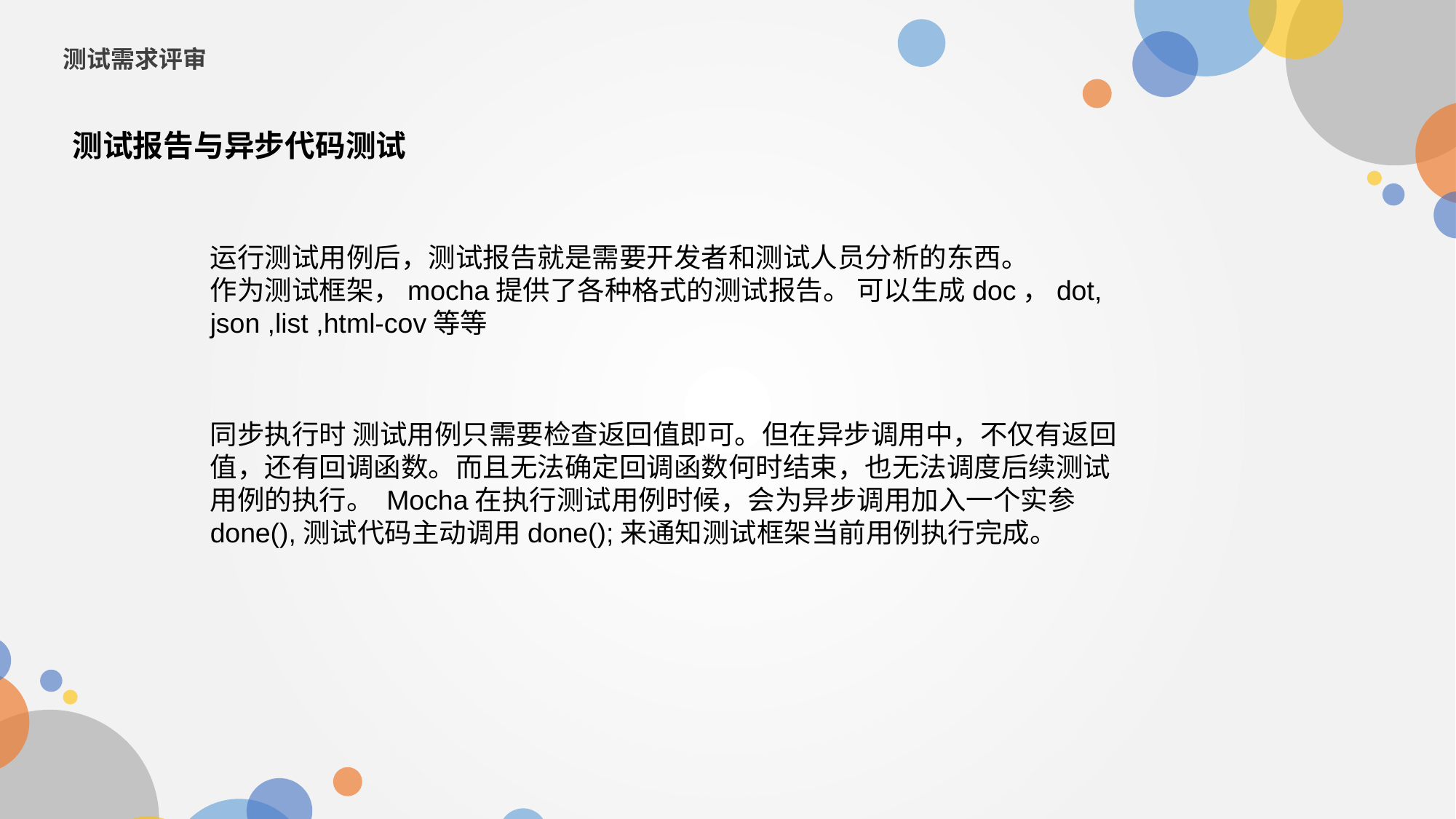

测试需求评审
测试报告与异步代码测试
运行测试用例后，测试报告就是需要开发者和测试人员分析的东西。
作为测试框架，mocha提供了各种格式的测试报告。 可以生成doc，dot, json ,list ,html-cov等等
同步执行时 测试用例只需要检查返回值即可。但在异步调用中，不仅有返回值，还有回调函数。而且无法确定回调函数何时结束，也无法调度后续测试用例的执行。 Mocha在执行测试用例时候，会为异步调用加入一个实参done(),测试代码主动调用done();来通知测试框架当前用例执行完成。